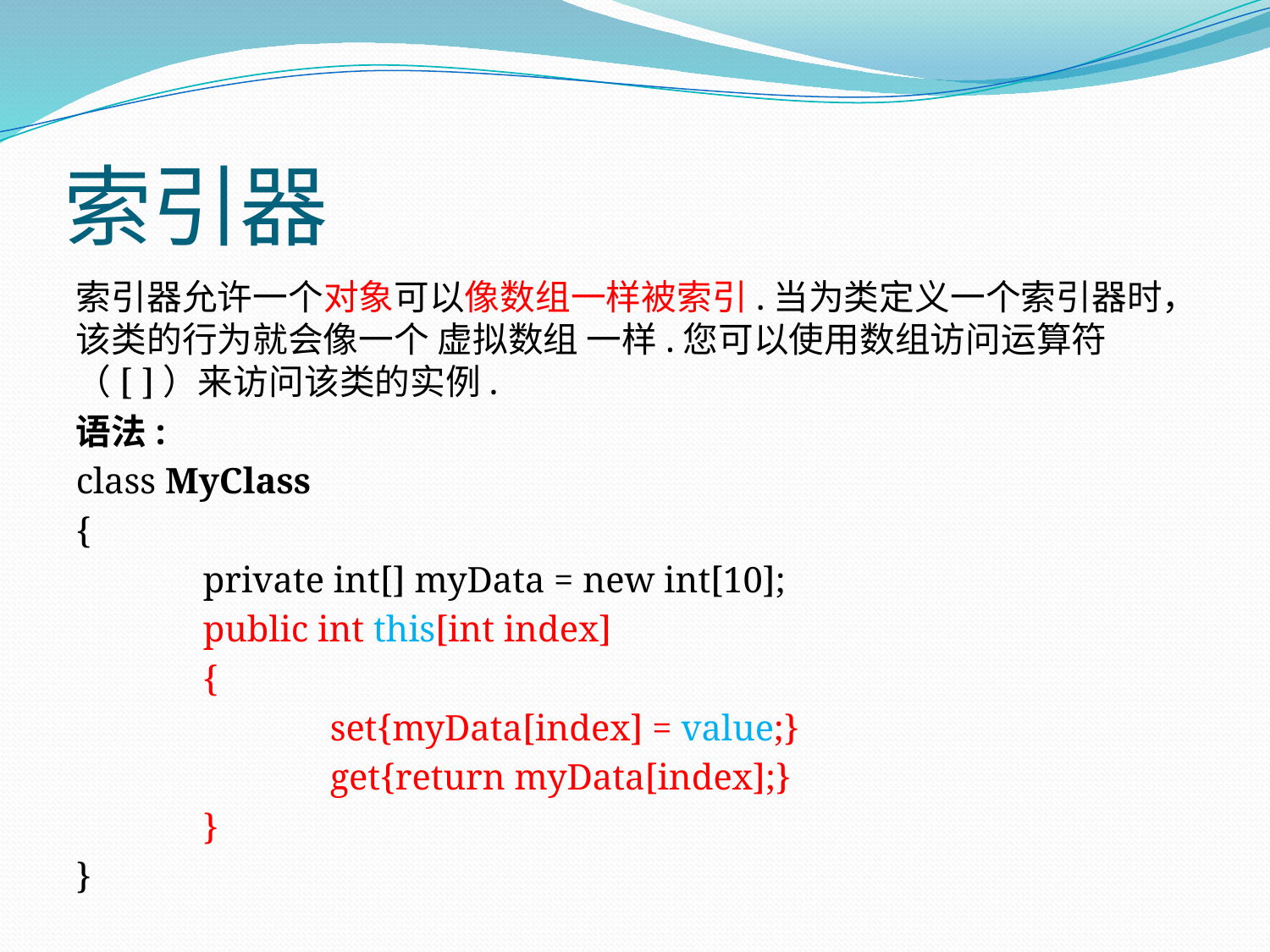

# 索引器
索引器允许一个对象可以像数组一样被索引.当为类定义一个索引器时，该类的行为就会像一个 虚拟数组 一样.您可以使用数组访问运算符（[ ]）来访问该类的实例.
语法:
class MyClass
{
	private int[] myData = new int[10];
	public int this[int index]
	{
		set{myData[index] = value;}
		get{return myData[index];}
	}
}